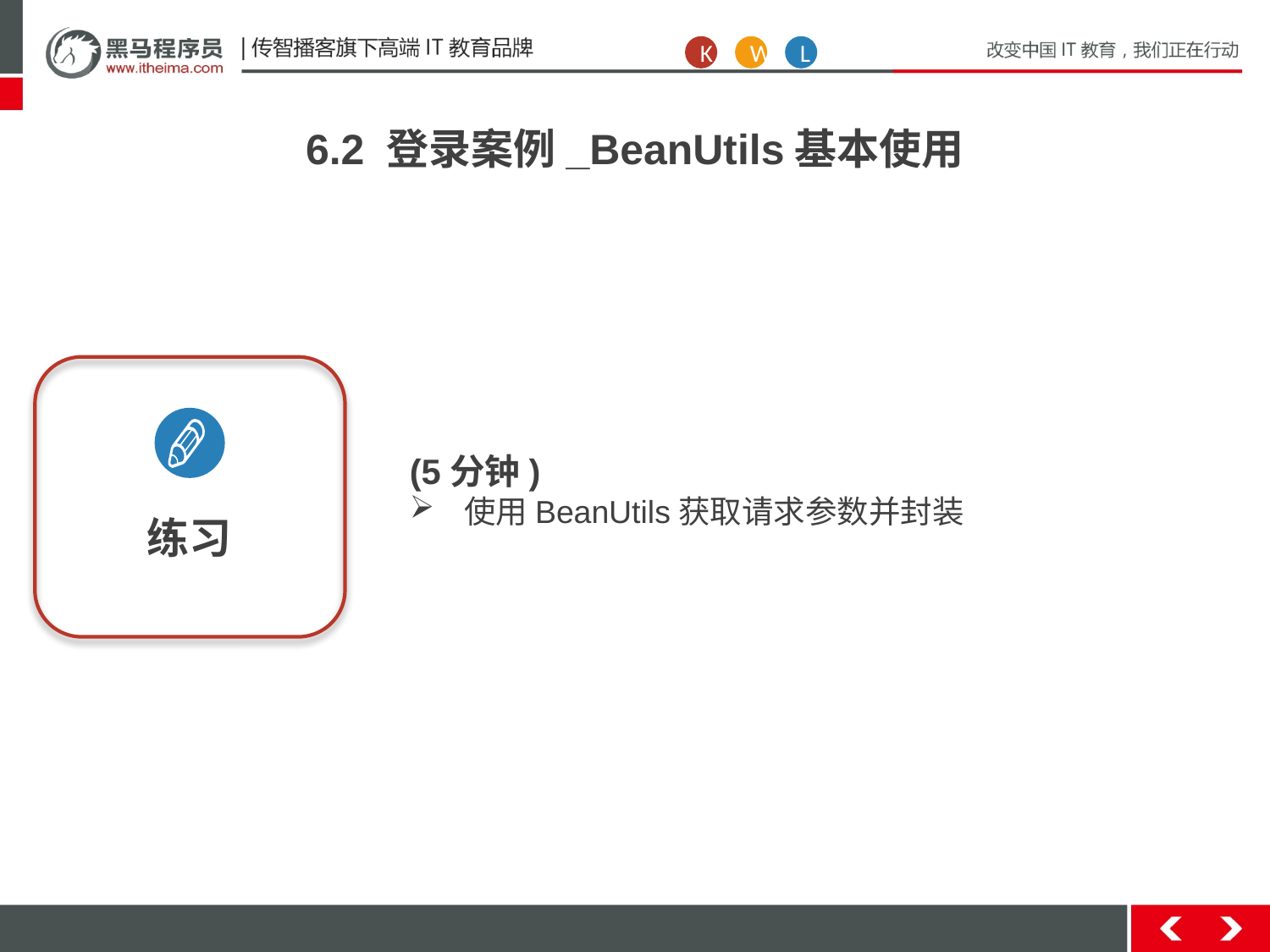

K
W
L
6.2 登录案例_BeanUtils基本使用

练习
(5分钟)
 使用BeanUtils获取请求参数并封装